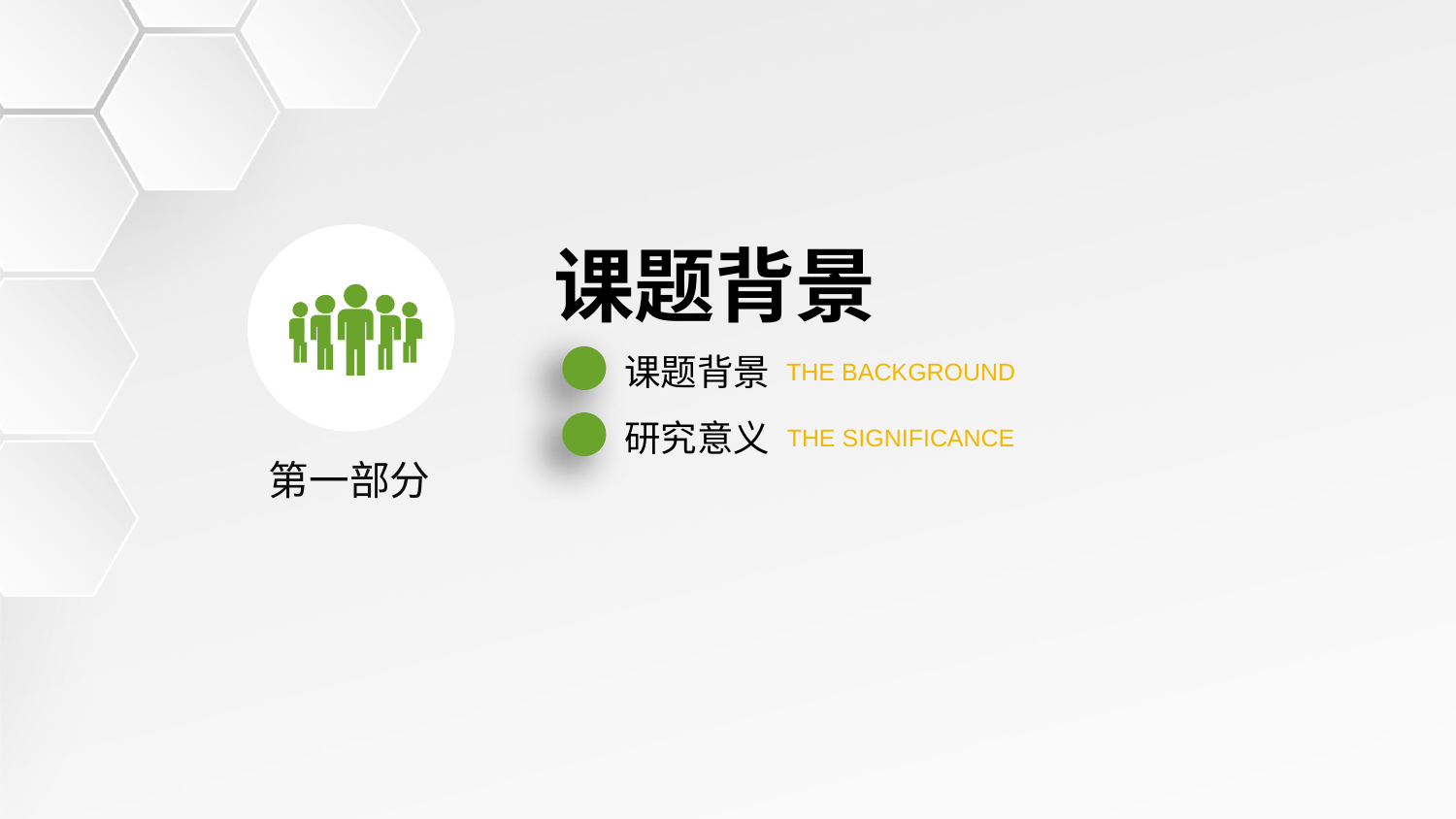

课题背景
课题背景

THE BACKGROUND
研究意义

THE SIGNIFICANCE
第一部分